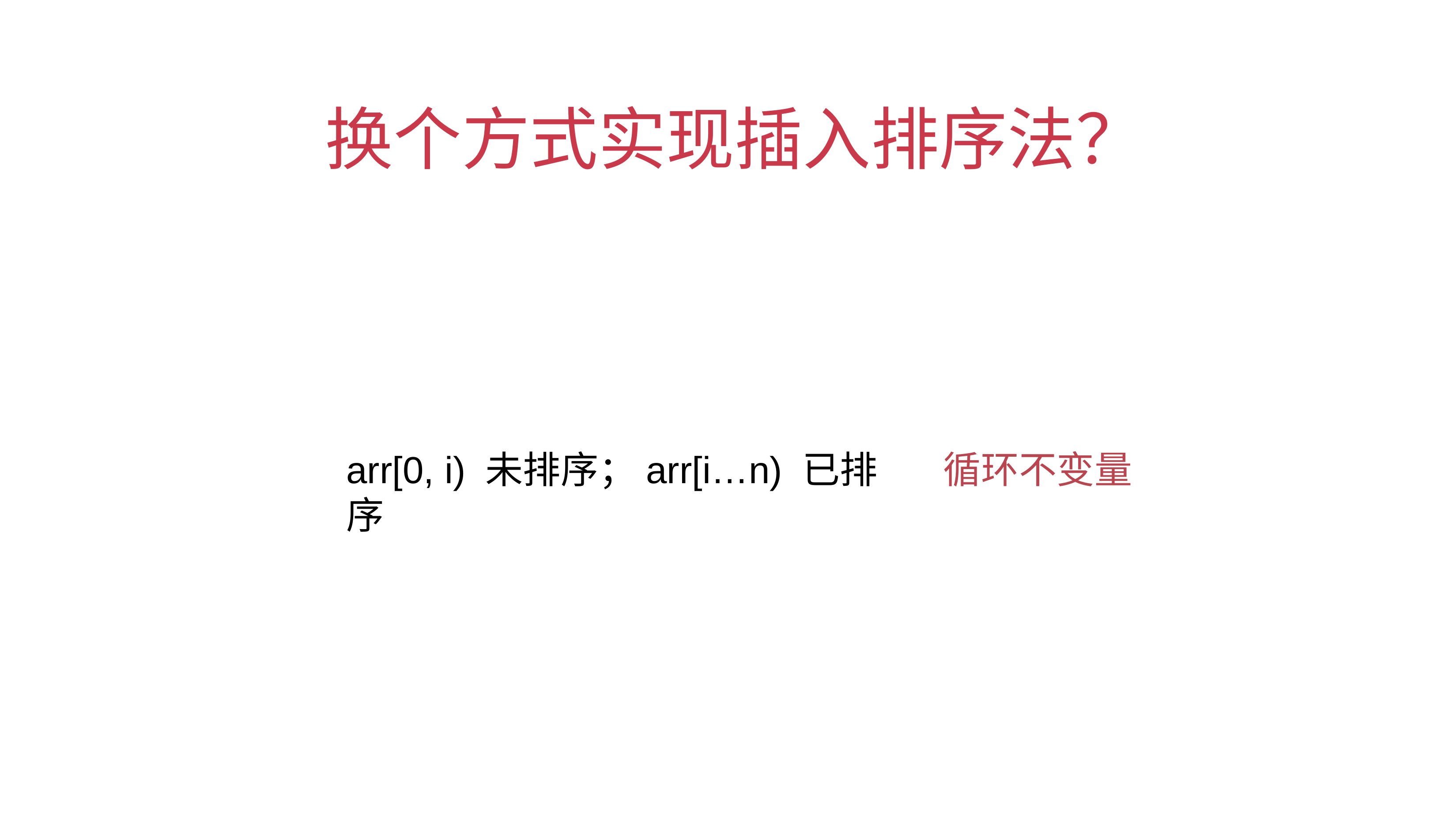

# 换个⽅式实现插⼊排序法？
arr[0, i) 未排序；arr[i…n) 已排序
循环不变量